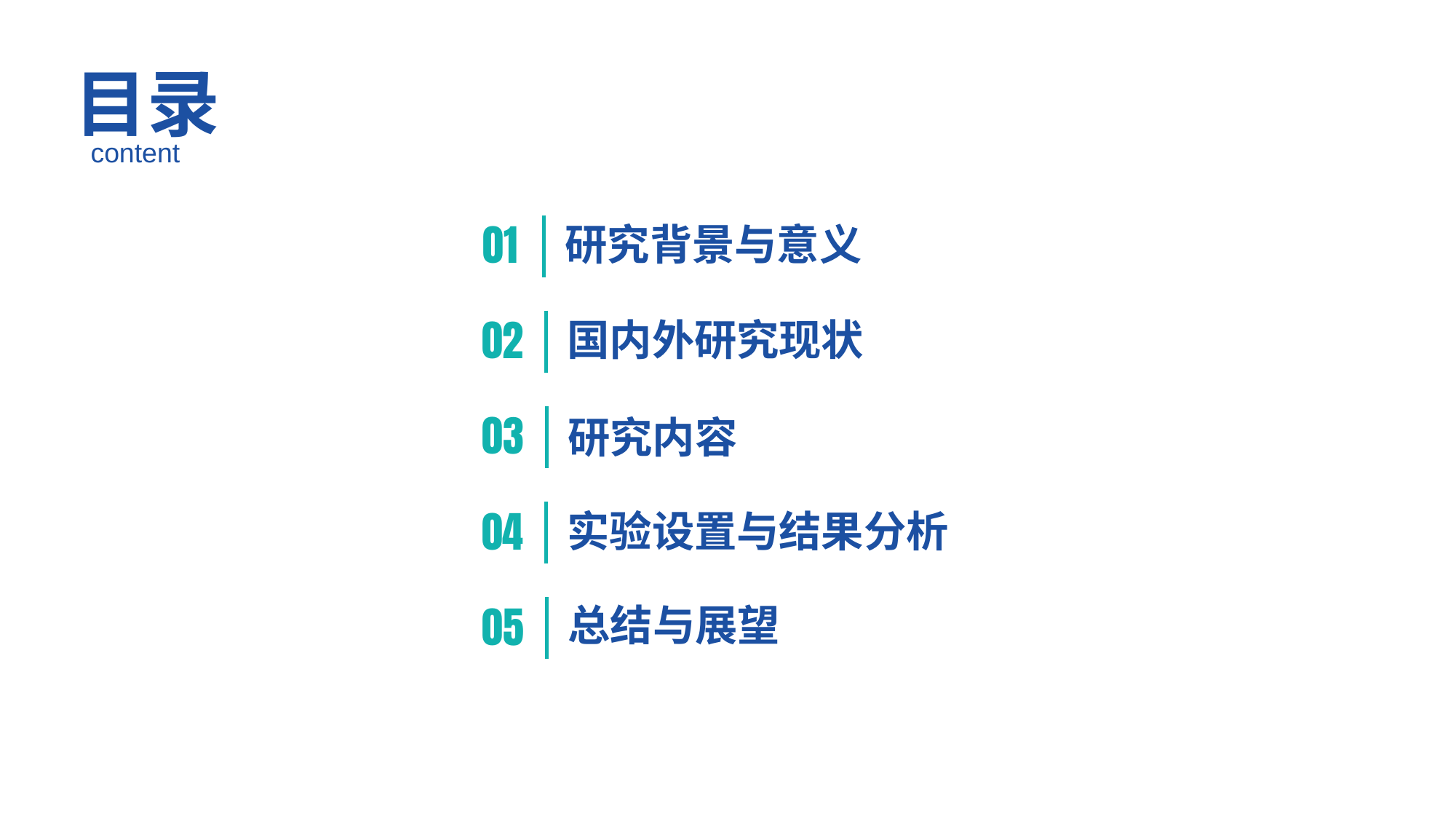

目录
content
01
研究背景与意义

02
国内外研究现状

03
研究内容
04
实验设置与结果分析
05
总结与展望